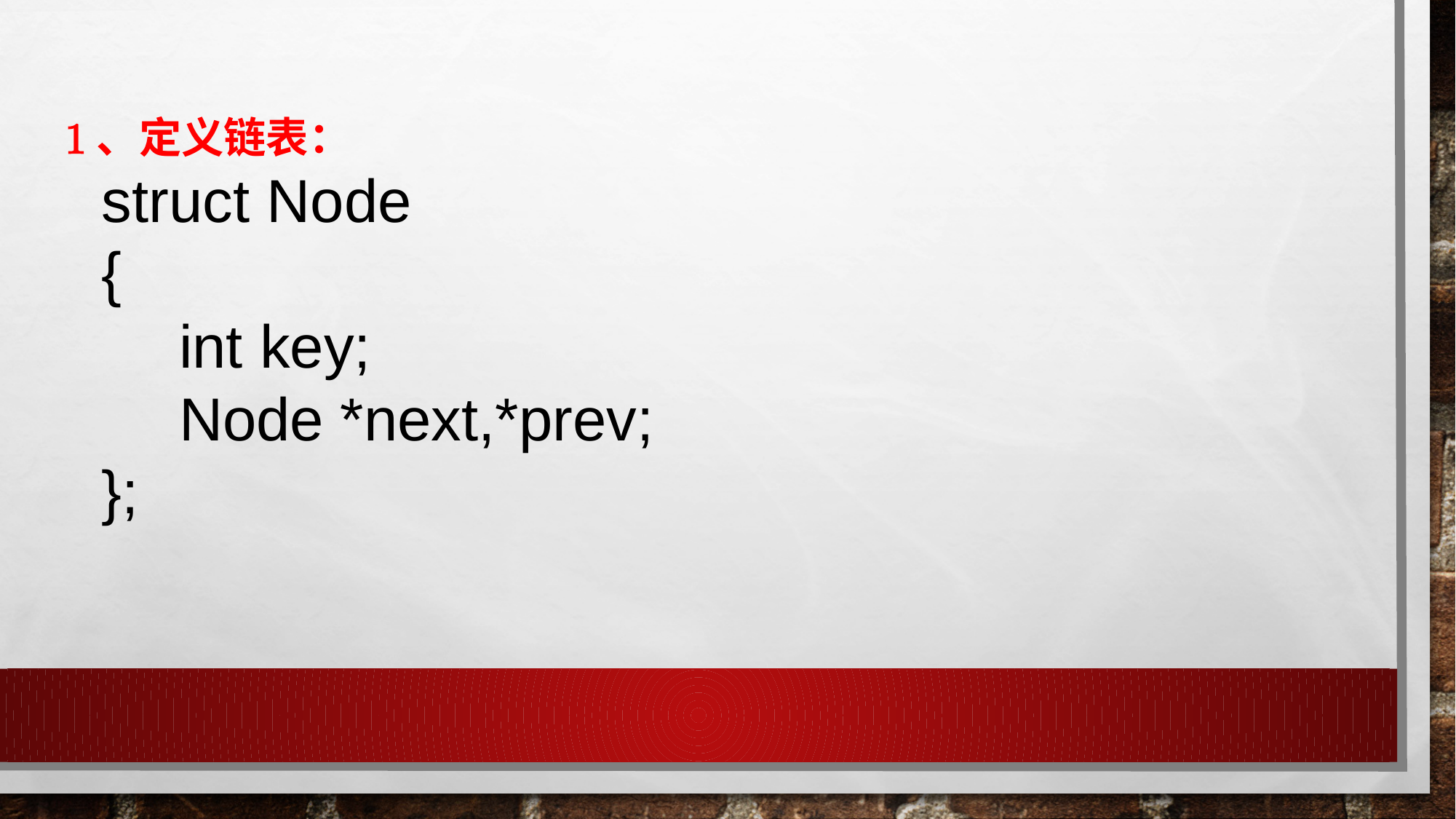

1、定义链表：
struct Node
{
	int key;
	Node *next,*prev;
};